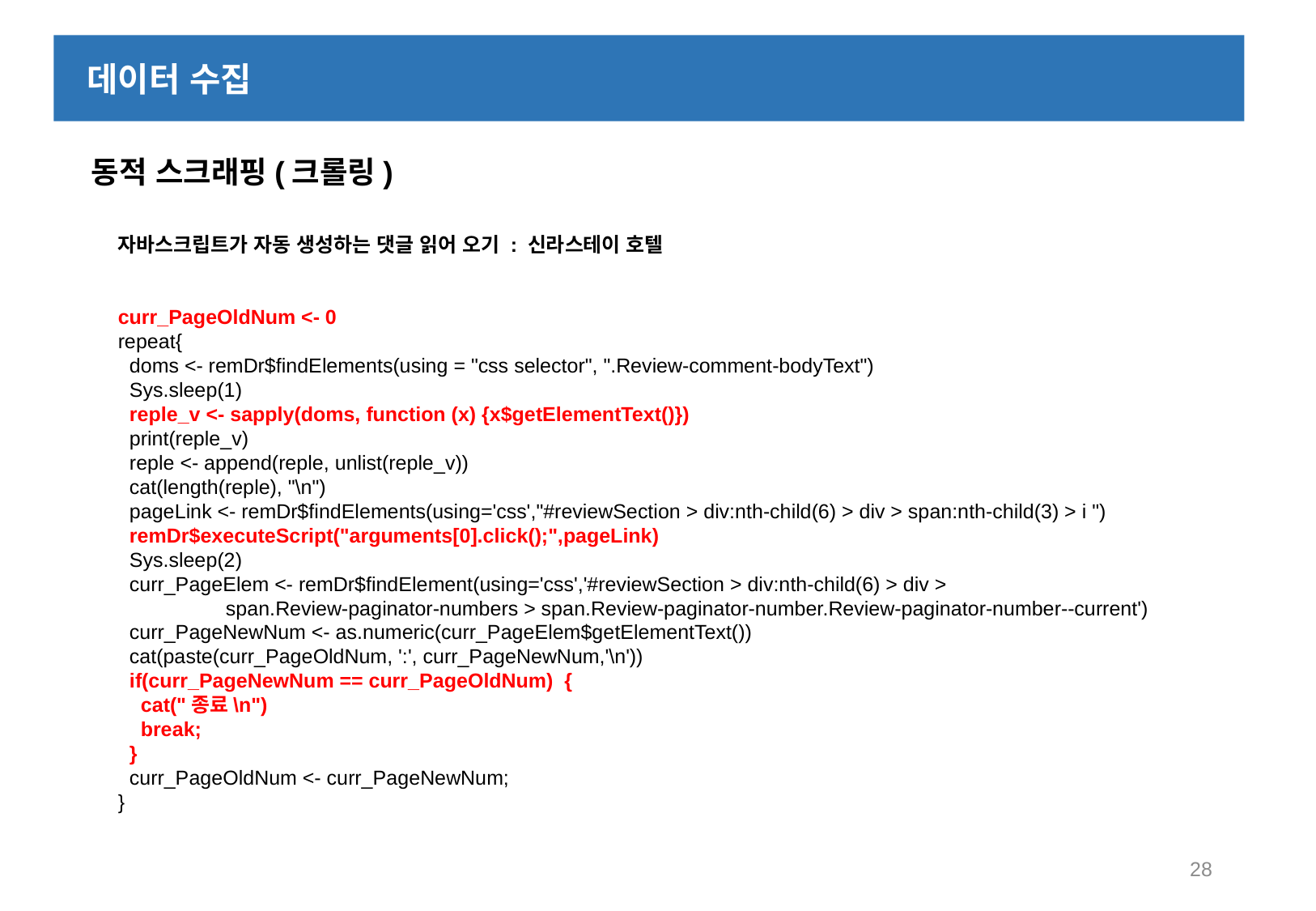

데이터 수집

 동적 스크래핑(크롤링)
자바스크립트가 자동 생성하는 댓글 읽어 오기 : 신라스테이 호텔

curr_PageOldNum <- 0
repeat{
  doms <- remDr$findElements(using = "css selector", ".Review-comment-bodyText")
  Sys.sleep(1)
  reple_v <- sapply(doms, function (x) {x$getElementText()})
  print(reple_v)
  reple <- append(reple, unlist(reple_v))
  cat(length(reple), "\n")
  pageLink <- remDr$findElements(using='css',"#reviewSection > div:nth-child(6) > div > span:nth-child(3) > i ")
  remDr$executeScript("arguments[0].click();",pageLink)
  Sys.sleep(2)
  curr_PageElem <- remDr$findElement(using='css','#reviewSection > div:nth-child(6) > div >
                   span.Review-paginator-numbers > span.Review-paginator-number.Review-paginator-number--current')
  curr_PageNewNum <- as.numeric(curr_PageElem$getElementText())
  cat(paste(curr_PageOldNum, ':', curr_PageNewNum,'\n'))
  if(curr_PageNewNum == curr_PageOldNum)  {
    cat("종료\n")
    break;
  }
  curr_PageOldNum <- curr_PageNewNum;
}
28